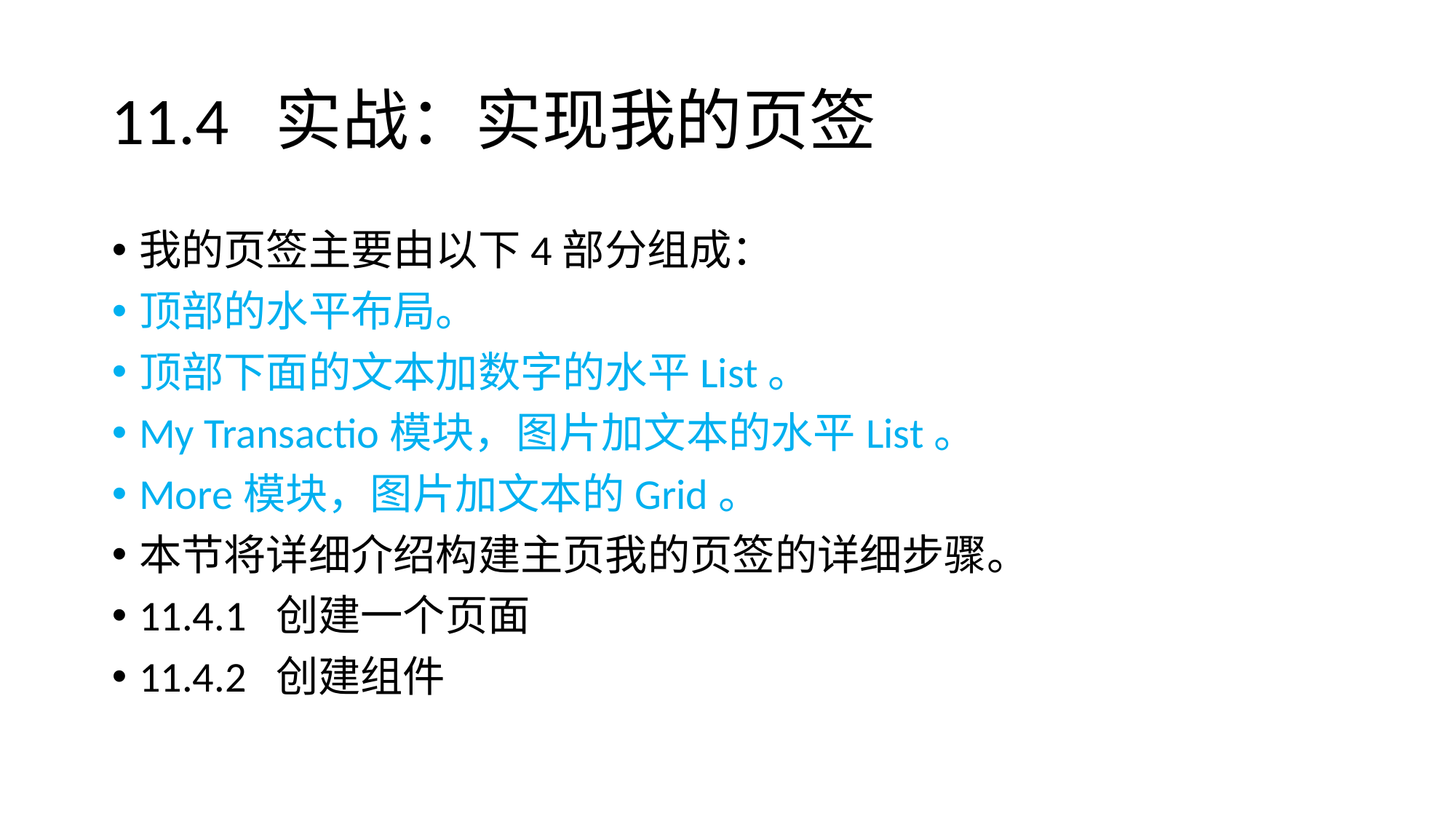

# 11.4  实战：实现我的页签
我的页签主要由以下4部分组成：
顶部的水平布局。
顶部下面的文本加数字的水平List。
My Transactio模块，图片加文本的水平List。
More模块，图片加文本的Grid。
本节将详细介绍构建主页我的页签的详细步骤。
11.4.1  创建一个页面
11.4.2  创建组件